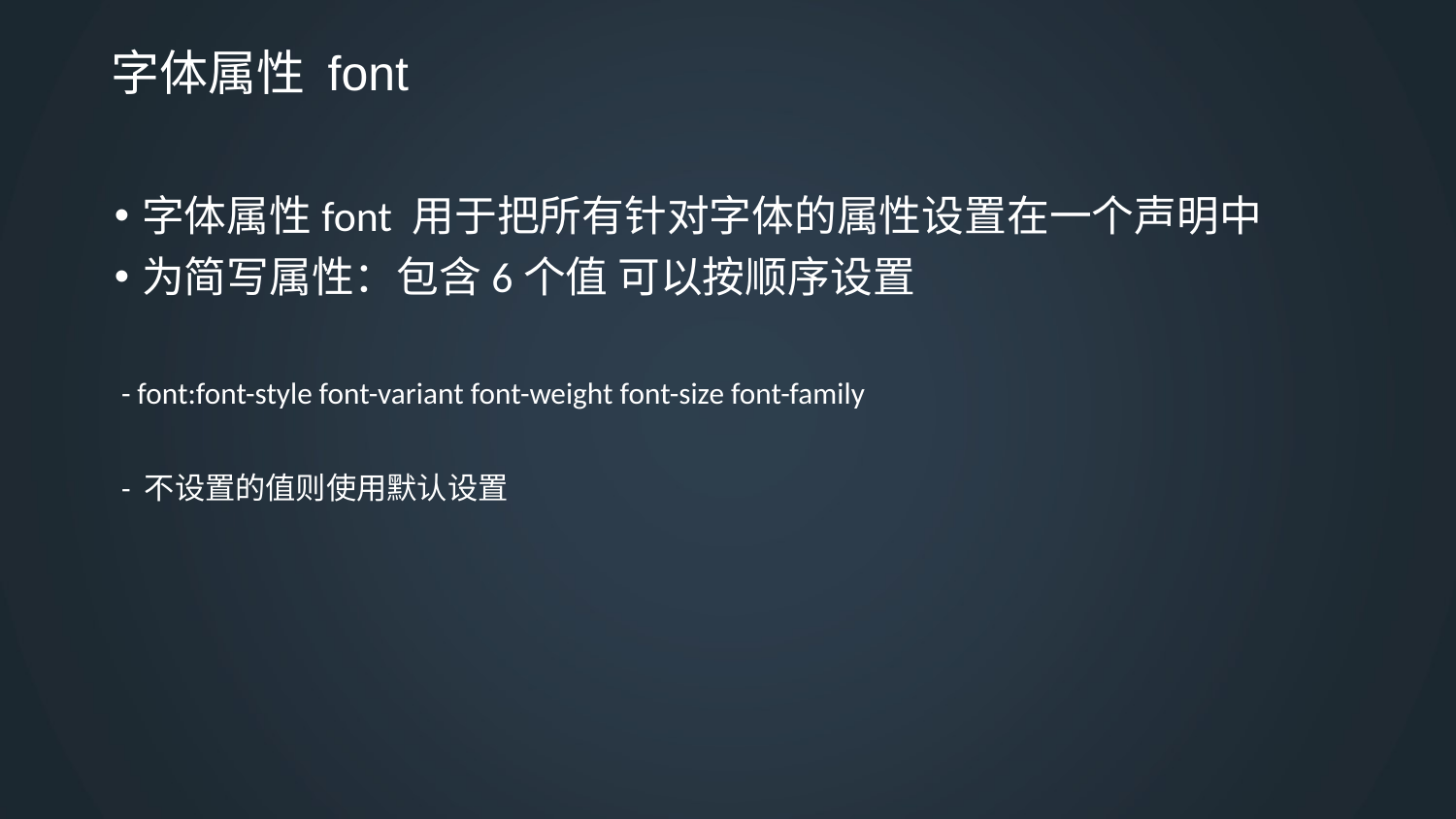

# 字体属性 font
字体属性font 用于把所有针对字体的属性设置在一个声明中
为简写属性：包含6个值 可以按顺序设置

 - font:font-style font-variant font-weight font-size font-family

 - 不设置的值则使用默认设置